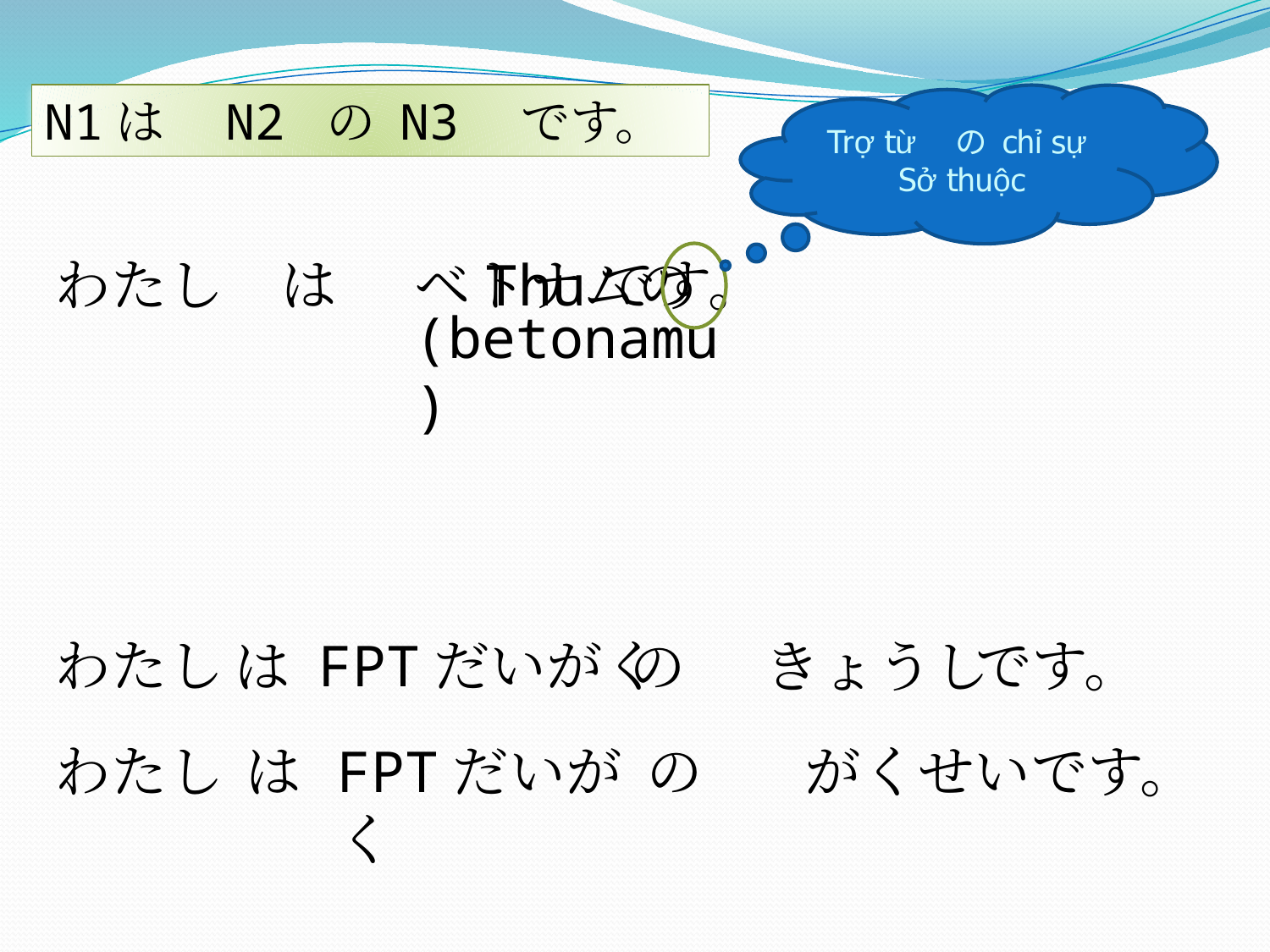

N1は　N2 の N3　です。
Trợ từ　の chỉ sự
Sở thuộc
わたし　は
　Thuです。
ベトナムの

(betonamu)
わたし
FPTだいがく
です。
は
の
きょうし
FPTだいがく
わたし
は
の
がくせい
です。